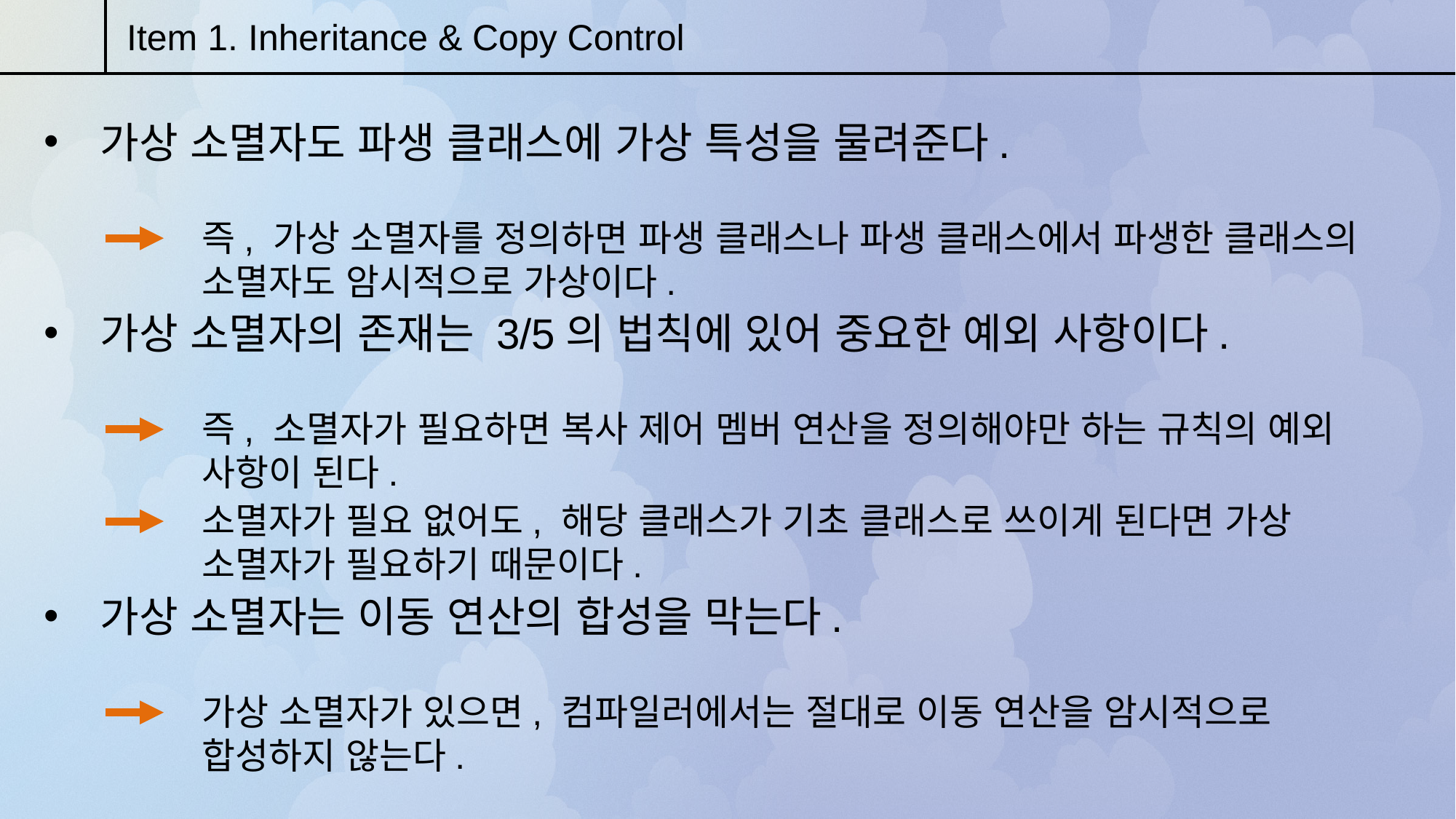

Item 1. Inheritance & Copy Control
 가상 소멸자도 파생 클래스에 가상 특성을 물려준다.
즉, 가상 소멸자를 정의하면 파생 클래스나 파생 클래스에서 파생한 클래스의 소멸자도 암시적으로 가상이다.
 가상 소멸자의 존재는 3/5의 법칙에 있어 중요한 예외 사항이다.
즉, 소멸자가 필요하면 복사 제어 멤버 연산을 정의해야만 하는 규칙의 예외 사항이 된다.
소멸자가 필요 없어도, 해당 클래스가 기초 클래스로 쓰이게 된다면 가상 소멸자가 필요하기 때문이다.
 가상 소멸자는 이동 연산의 합성을 막는다.
가상 소멸자가 있으면, 컴파일러에서는 절대로 이동 연산을 암시적으로 합성하지 않는다.